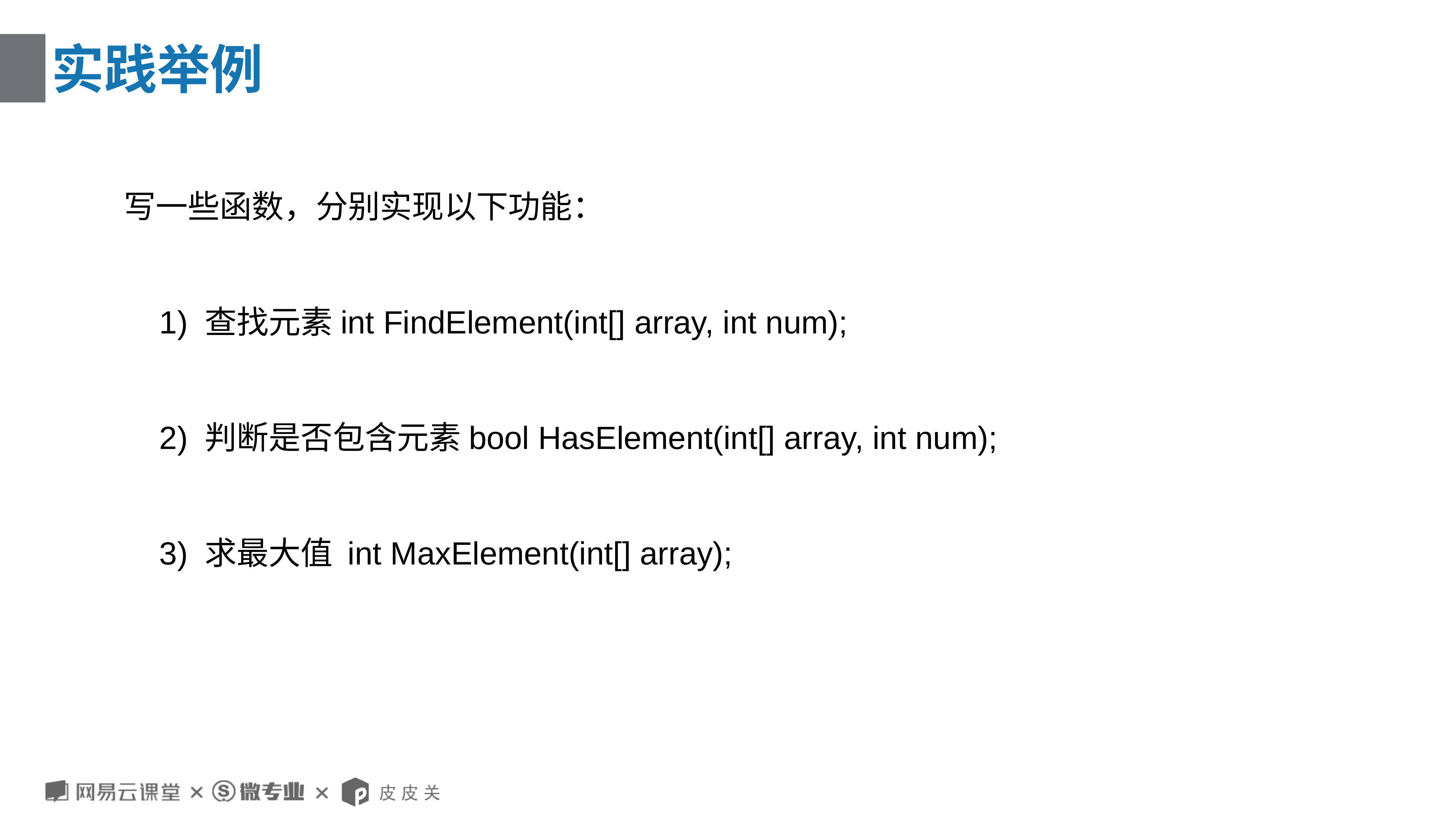

# 实践举例
写一些函数，分别实现以下功能：
    1) 查找元素int FindElement(int[] array, int num);
    2) 判断是否包含元素bool HasElement(int[] array, int num);
    3) 求最大值 int MaxElement(int[] array);